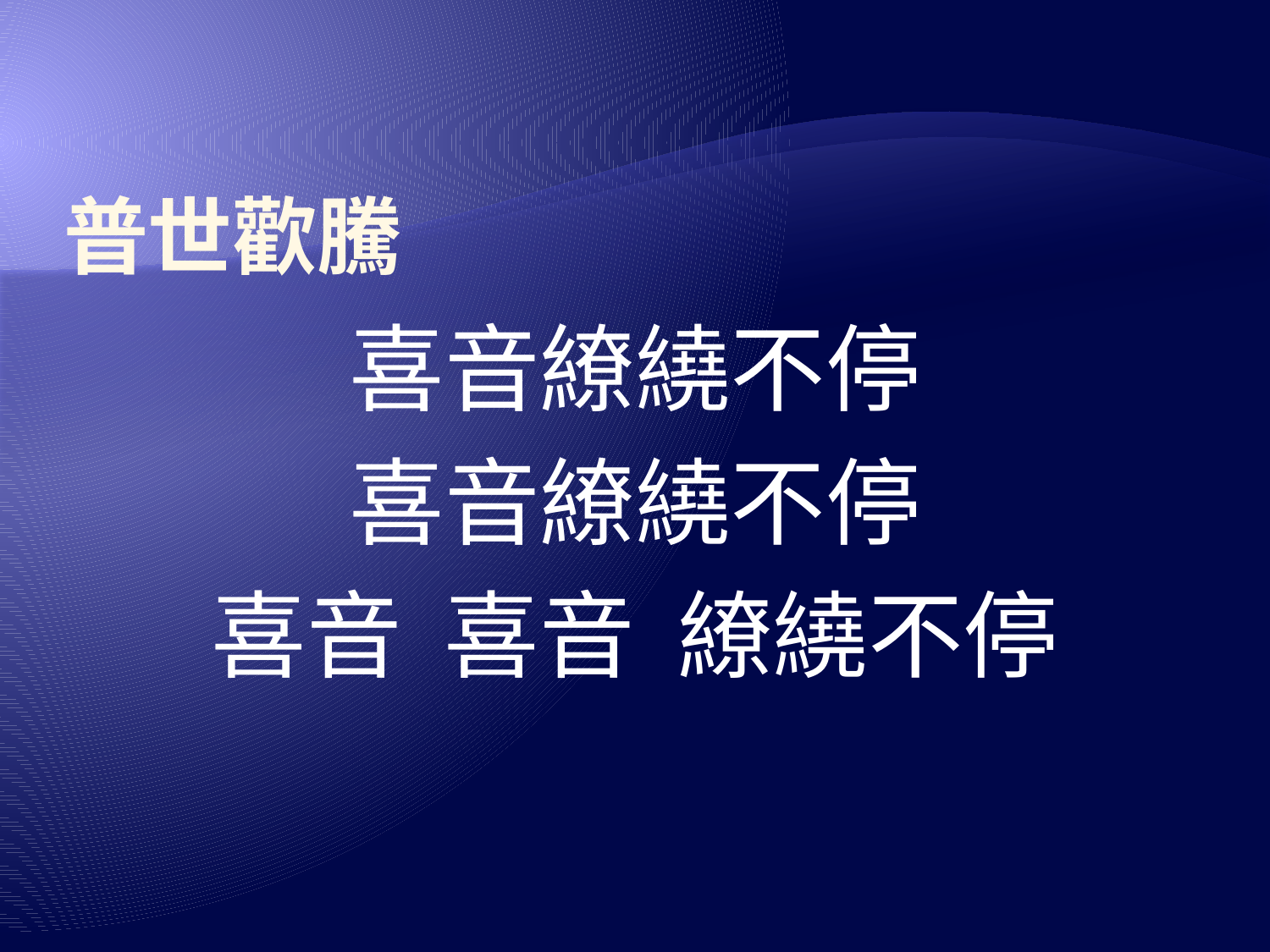

# 普世歡騰
喜音繚繞不停
喜音繚繞不停
喜音  喜音  繚繞不停